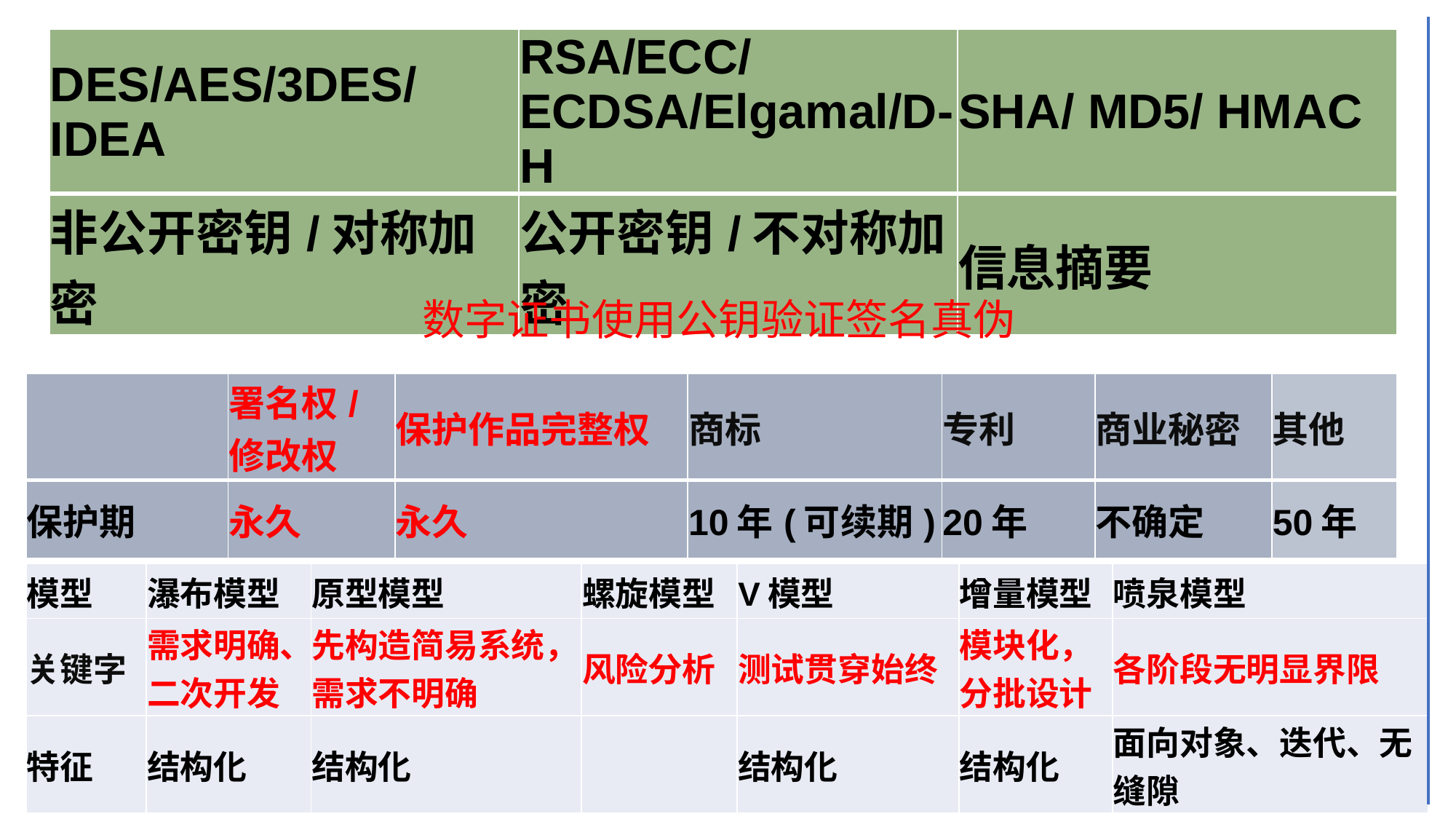

| DES/AES/3DES/IDEA | RSA/ECC/ECDSA/Elgamal/D-H | SHA/ MD5/ HMAC |
| --- | --- | --- |
| 非公开密钥/对称加密 | 公开密钥/不对称加密 | 信息摘要 |
数字证书使用公钥验证签名真伪
|  | 署名权/ 修改权 | 保护作品完整权 | 商标 | 专利 | 商业秘密 | 其他 |
| --- | --- | --- | --- | --- | --- | --- |
| 保护期 | 永久 | 永久 | 10年(可续期) | 20年 | 不确定 | 50年 |
| 模型 | 瀑布模型 | 原型模型 | 螺旋模型 | V模型 | 增量模型 | 喷泉模型 |
| --- | --- | --- | --- | --- | --- | --- |
| 关键字 | 需求明确、 二次开发 | 先构造简易系统， 需求不明确 | 风险分析 | 测试贯穿始终 | 模块化， 分批设计 | 各阶段无明显界限 |
| 特征 | 结构化 | 结构化 |  | 结构化 | 结构化 | 面向对象、迭代、无缝隙 |